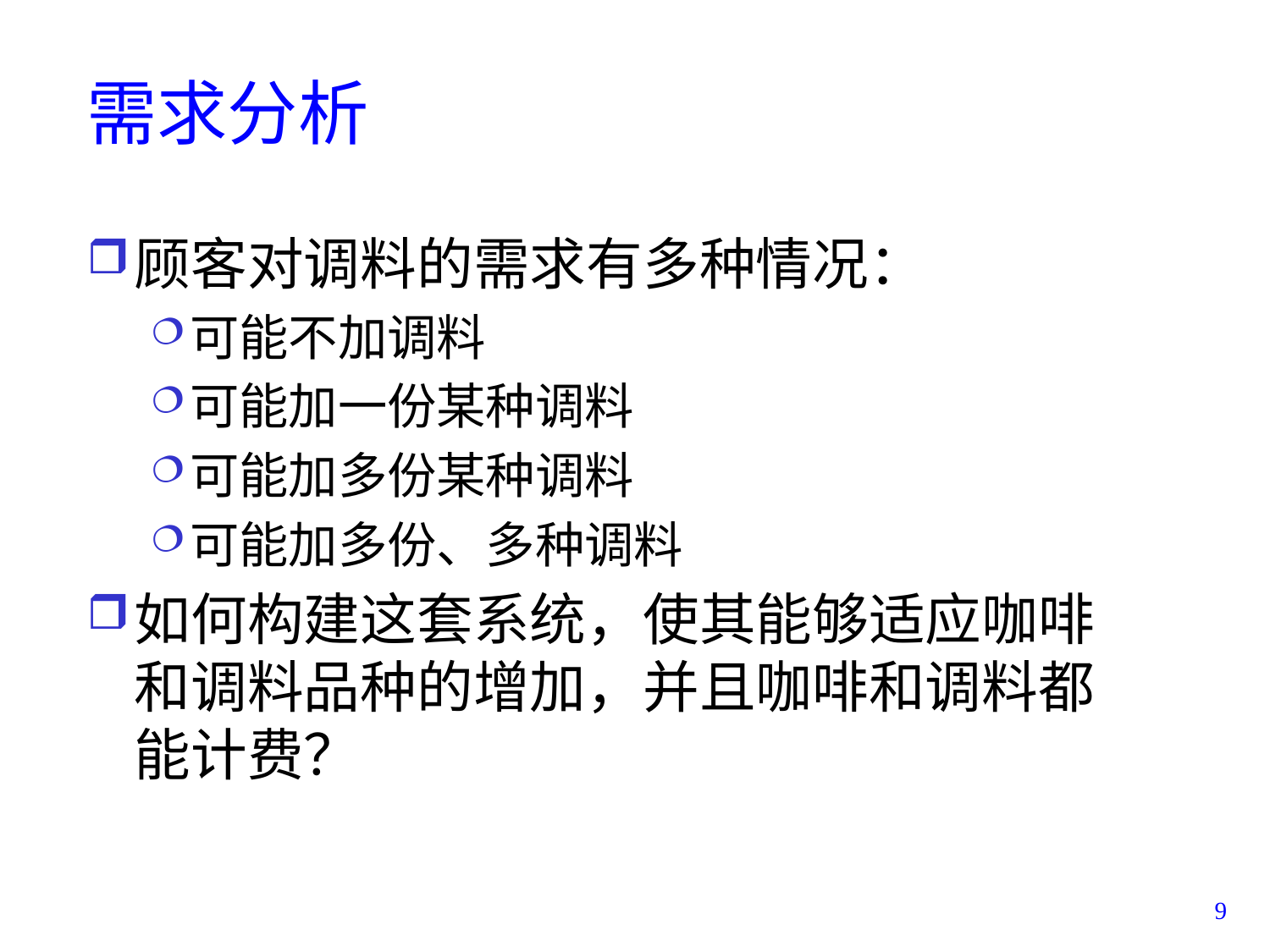

# 需求分析
顾客对调料的需求有多种情况：
可能不加调料
可能加一份某种调料
可能加多份某种调料
可能加多份、多种调料
如何构建这套系统，使其能够适应咖啡和调料品种的增加，并且咖啡和调料都能计费？
9